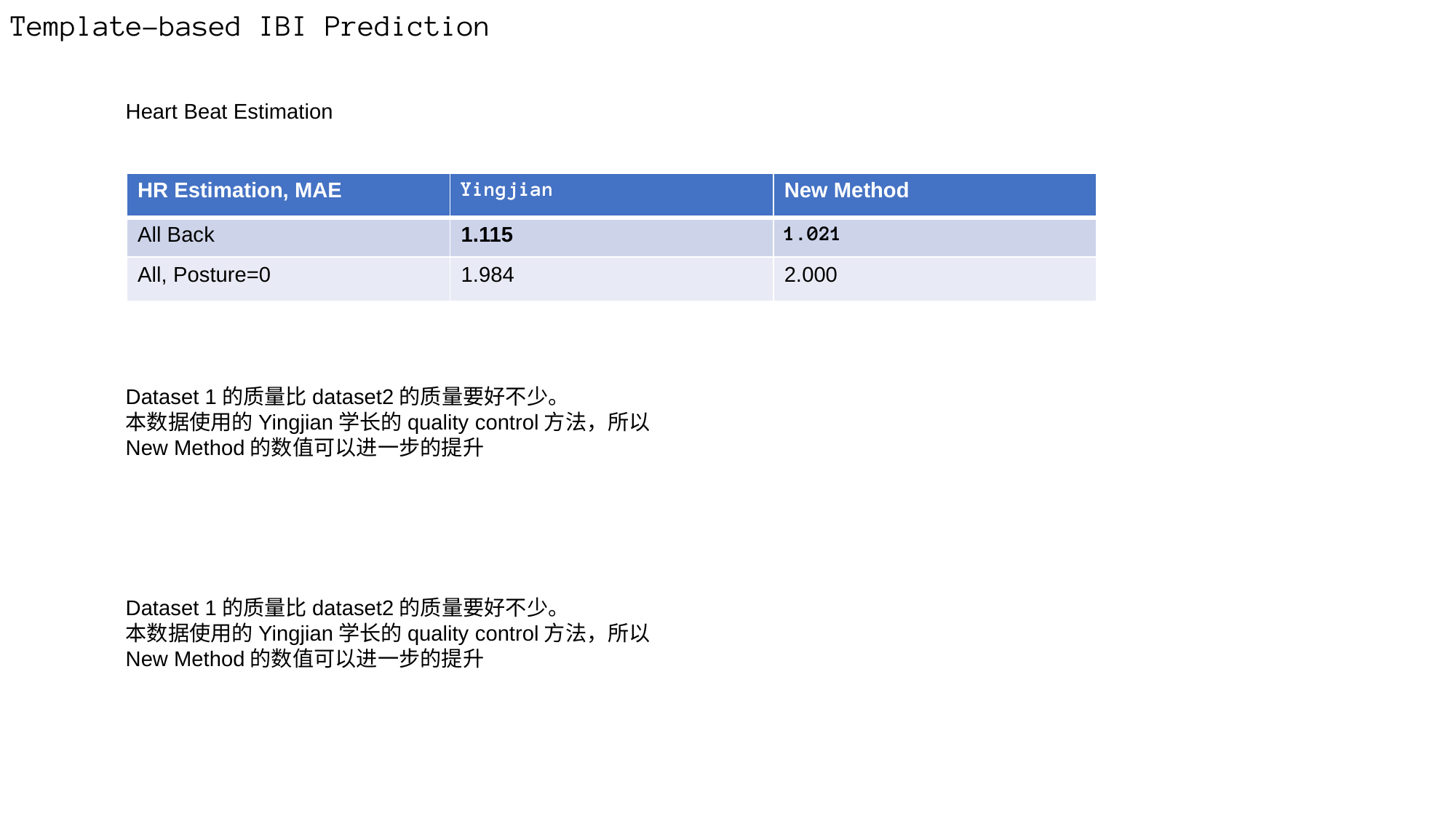

Template-based IBI Prediction
Heart Beat Estimation
| HR Estimation, MAE | Yingjian | New Method |
| --- | --- | --- |
| All Back | 1.115 | 1.021 |
| All, Posture=0 | 1.984 | 2.000 |
Dataset 1的质量比dataset2的质量要好不少。
本数据使用的Yingjian学长的quality control方法，所以New Method的数值可以进一步的提升

Dataset 1的质量比dataset2的质量要好不少。
本数据使用的Yingjian学长的quality control方法，所以New Method的数值可以进一步的提升